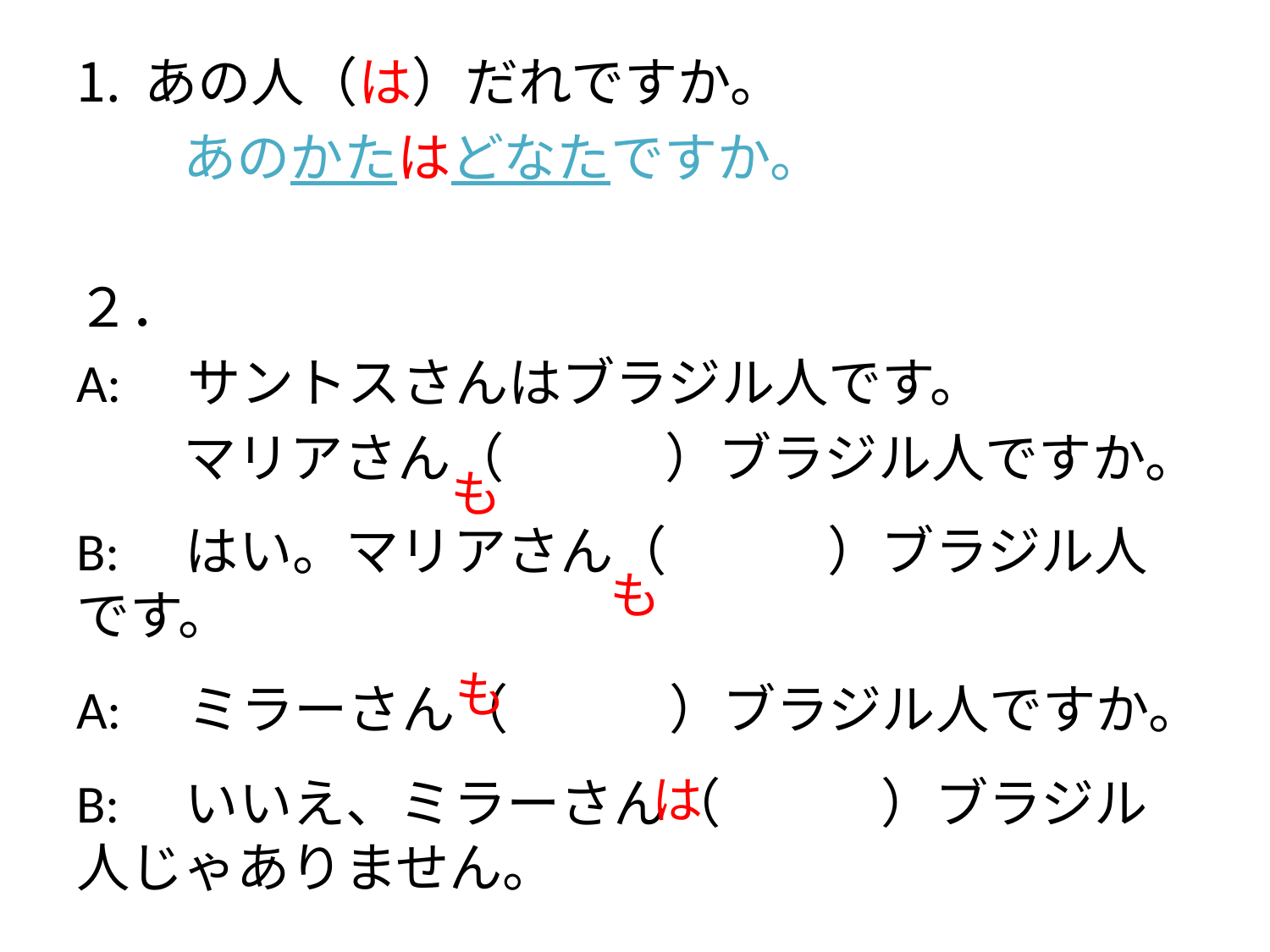

あの人（は）だれですか。
　　あのかたはどなたですか。

２．
A:　サントスさんはブラジル人です。
　　マリアさん（　　　）ブラジル人ですか。

B:　はい。マリアさん（　　　）ブラジル人です。

A:　ミラーさん（　　　）ブラジル人ですか。

B:　いいえ、ミラーさん（　　　）ブラジル人じゃありません。
も
も
も
は